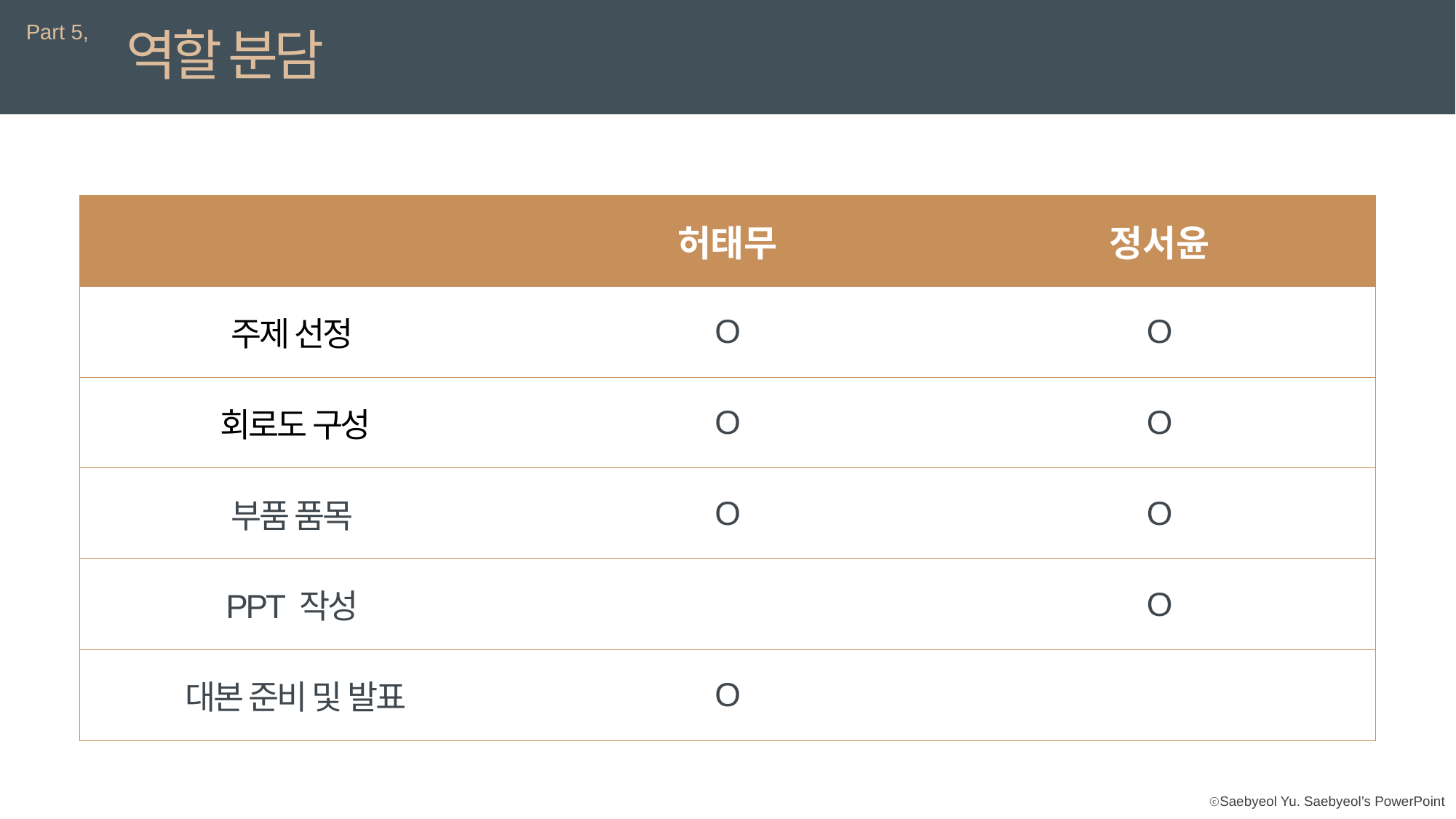

Part 5,
역할 분담
|  | 허태무 | 정서윤 |
| --- | --- | --- |
| 주제 선정 | O | O |
| 회로도 구성 | O | O |
| 부품 품목 | O | O |
| PPT 작성 |  | O |
| 대본 준비 및 발표 | O |  |